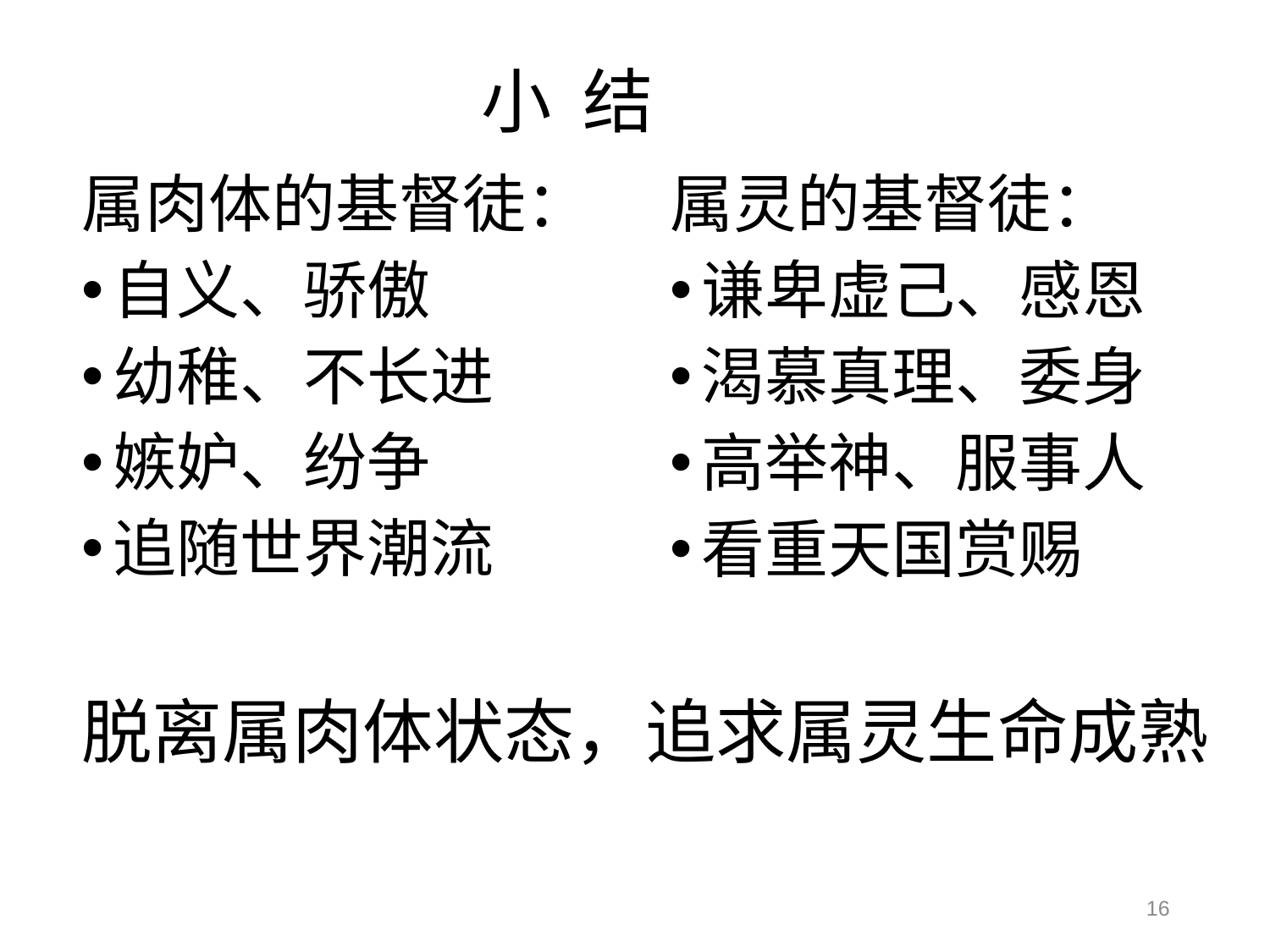

# 小  结
属肉体的基督徒：
自义、骄傲
幼稚、不长进
嫉妒、纷争
追随世界潮流

脱离属肉体状态，追求属灵生命成熟
属灵的基督徒：
谦卑虚己、感恩
渴慕真理、委身
高举神、服事人
看重天国赏赐
16